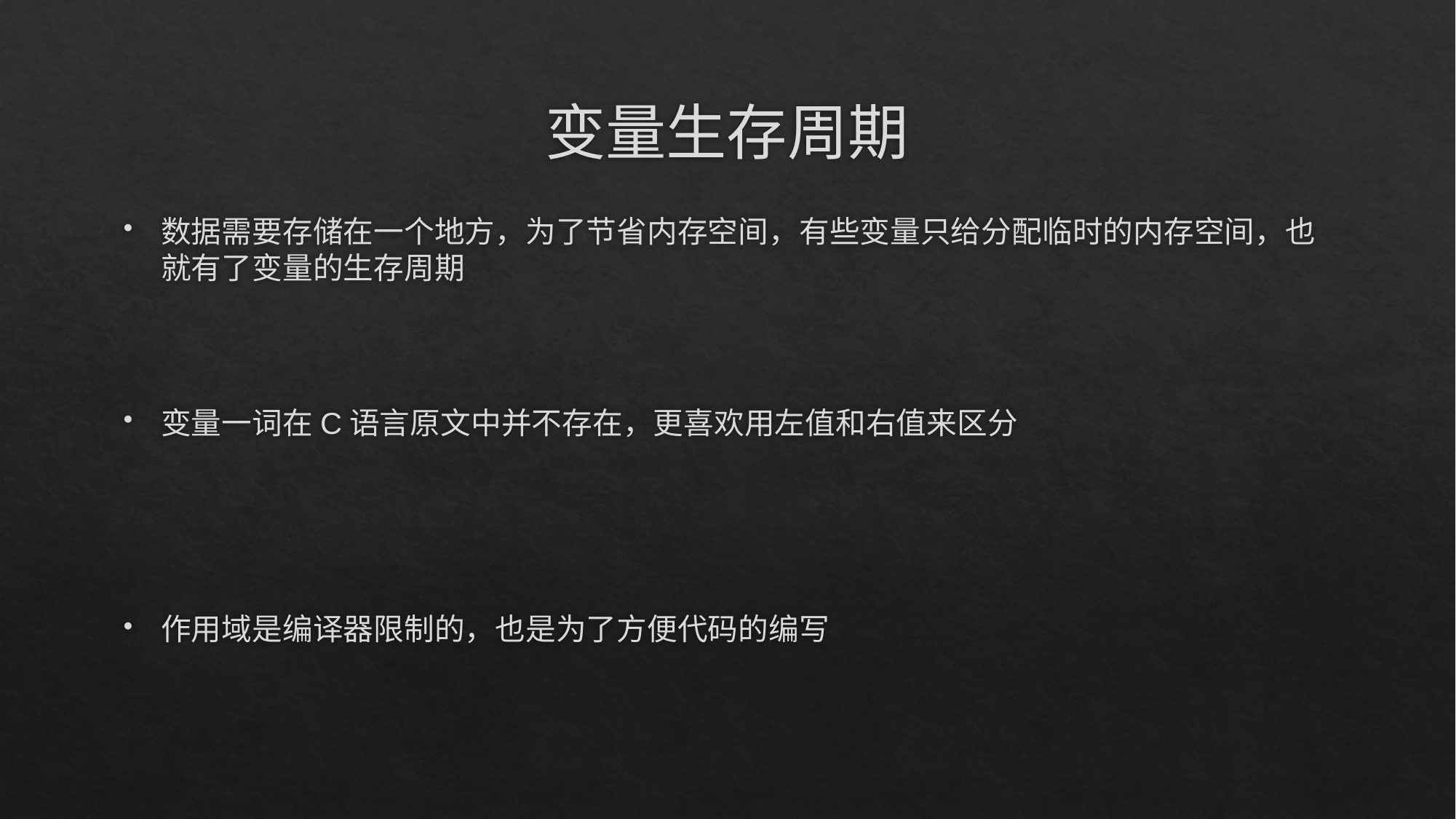

# 变量生存周期
数据需要存储在一个地方，为了节省内存空间，有些变量只给分配临时的内存空间，也就有了变量的生存周期

变量一词在C语言原文中并不存在，更喜欢用左值和右值来区分

作用域是编译器限制的，也是为了方便代码的编写